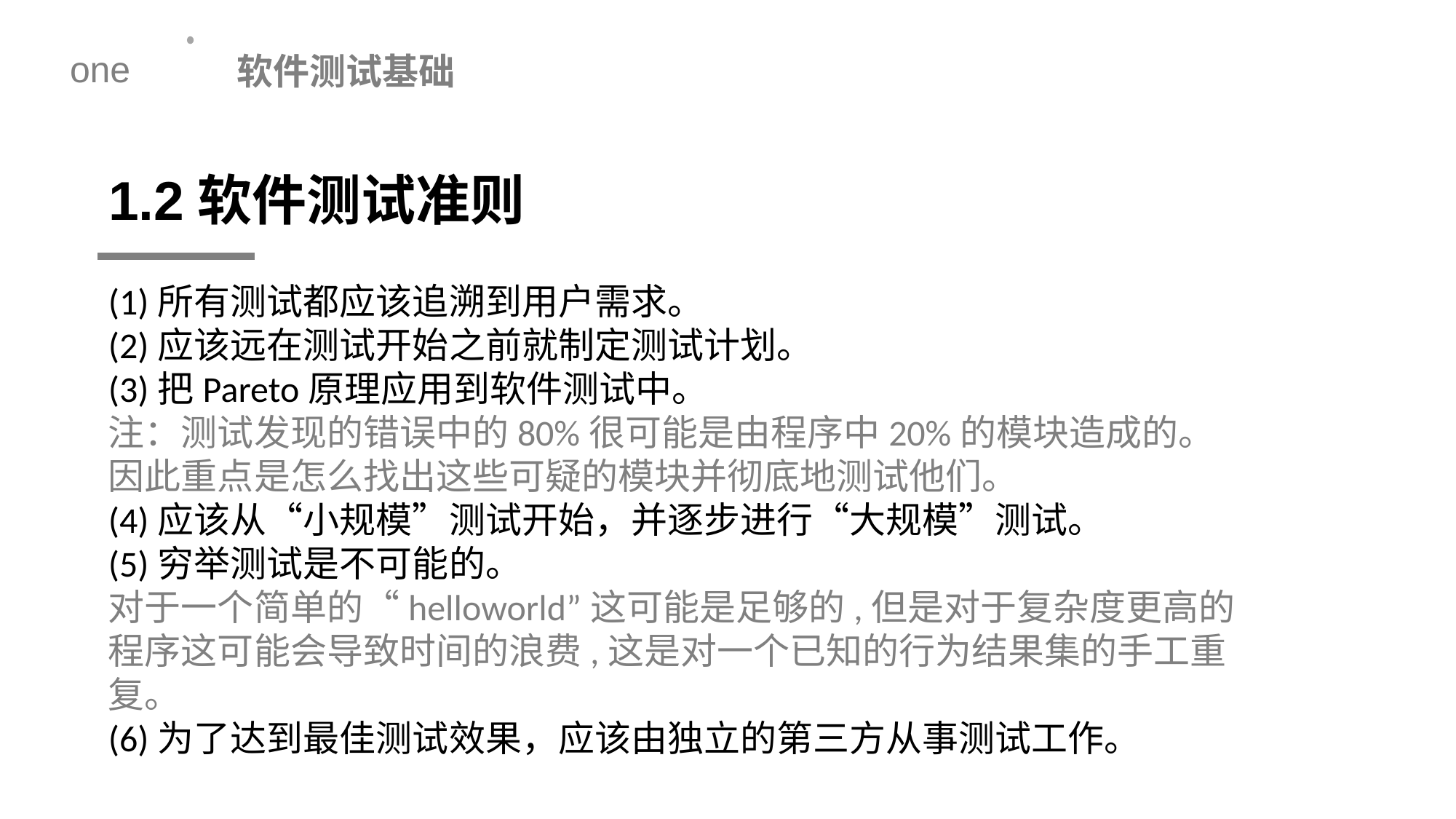

软件测试基础

one
1.2软件测试准则
(1)所有测试都应该追溯到用户需求。
(2)应该远在测试开始之前就制定测试计划。
(3)把Pareto原理应用到软件测试中。
注：测试发现的错误中的80%很可能是由程序中20%的模块造成的。因此重点是怎么找出这些可疑的模块并彻底地测试他们。
(4)应该从“小规模”测试开始，并逐步进行“大规模”测试。
(5)穷举测试是不可能的。
对于一个简单的“helloworld”这可能是足够的,但是对于复杂度更高的程序这可能会导致时间的浪费,这是对一个已知的行为结果集的手工重复。
(6)为了达到最佳测试效果，应该由独立的第三方从事测试工作。